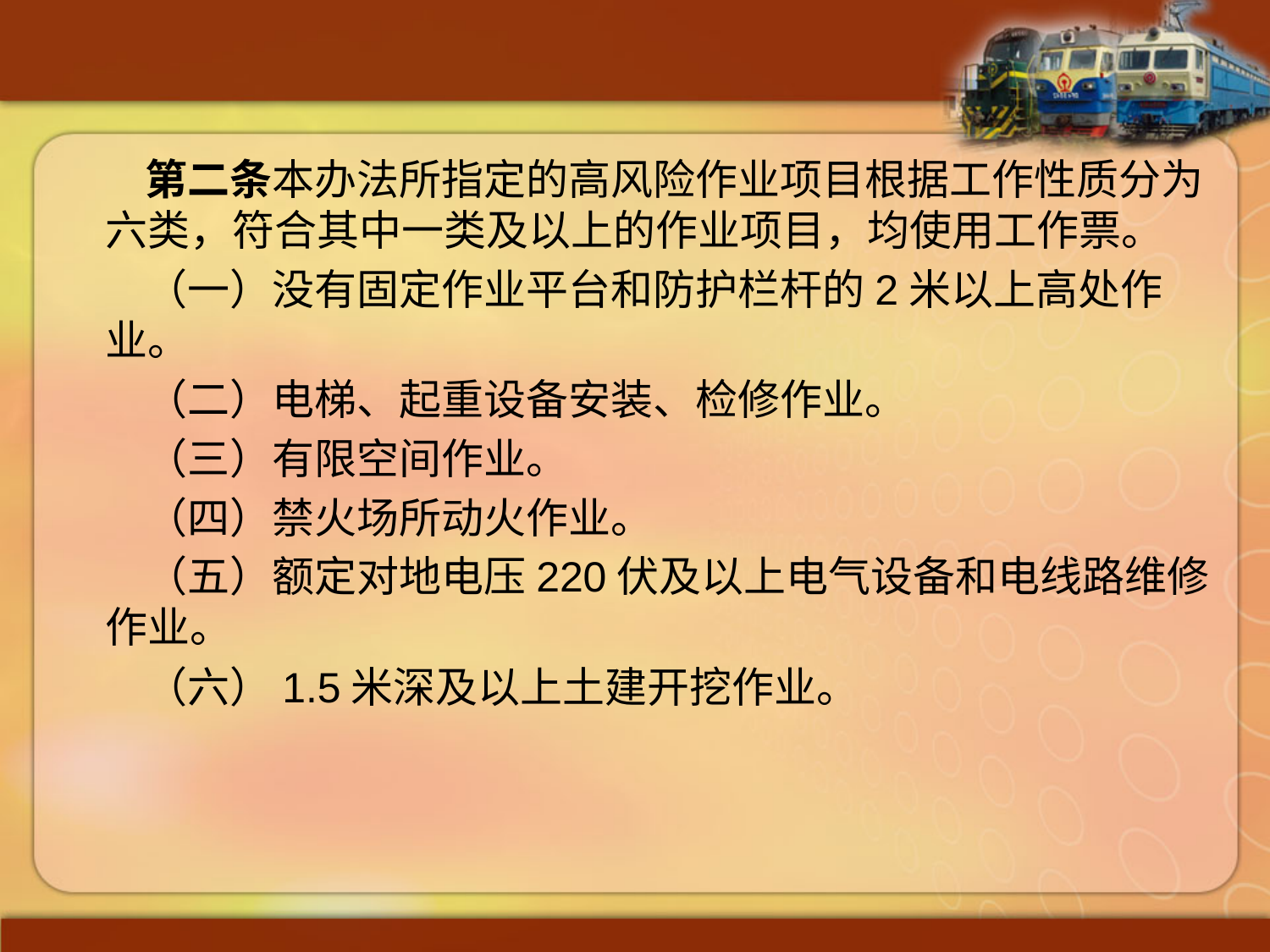

#
第二条本办法所指定的高风险作业项目根据工作性质分为六类，符合其中一类及以上的作业项目，均使用工作票。
（一）没有固定作业平台和防护栏杆的2米以上高处作业。
（二）电梯、起重设备安装、检修作业。
（三）有限空间作业。
（四）禁火场所动火作业。
（五）额定对地电压220伏及以上电气设备和电线路维修作业。
（六）1.5米深及以上土建开挖作业。